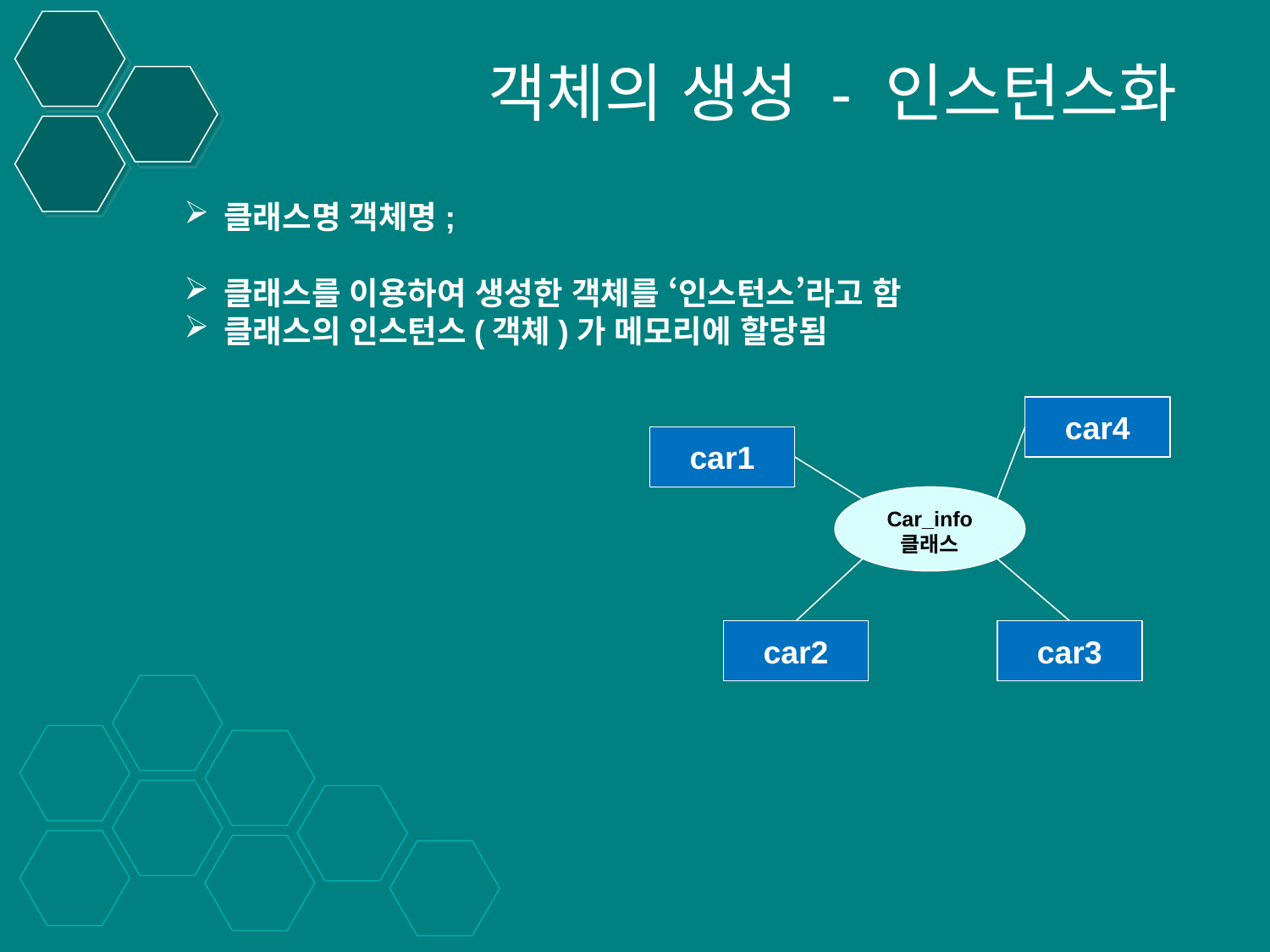

# 객체의 생성 - 인스턴스화
클래스명 객체명;

클래스를 이용하여 생성한 객체를 ‘인스턴스’라고 함
클래스의 인스턴스(객체)가 메모리에 할당됨

car4
car1
Car_info
클래스
car2
car3